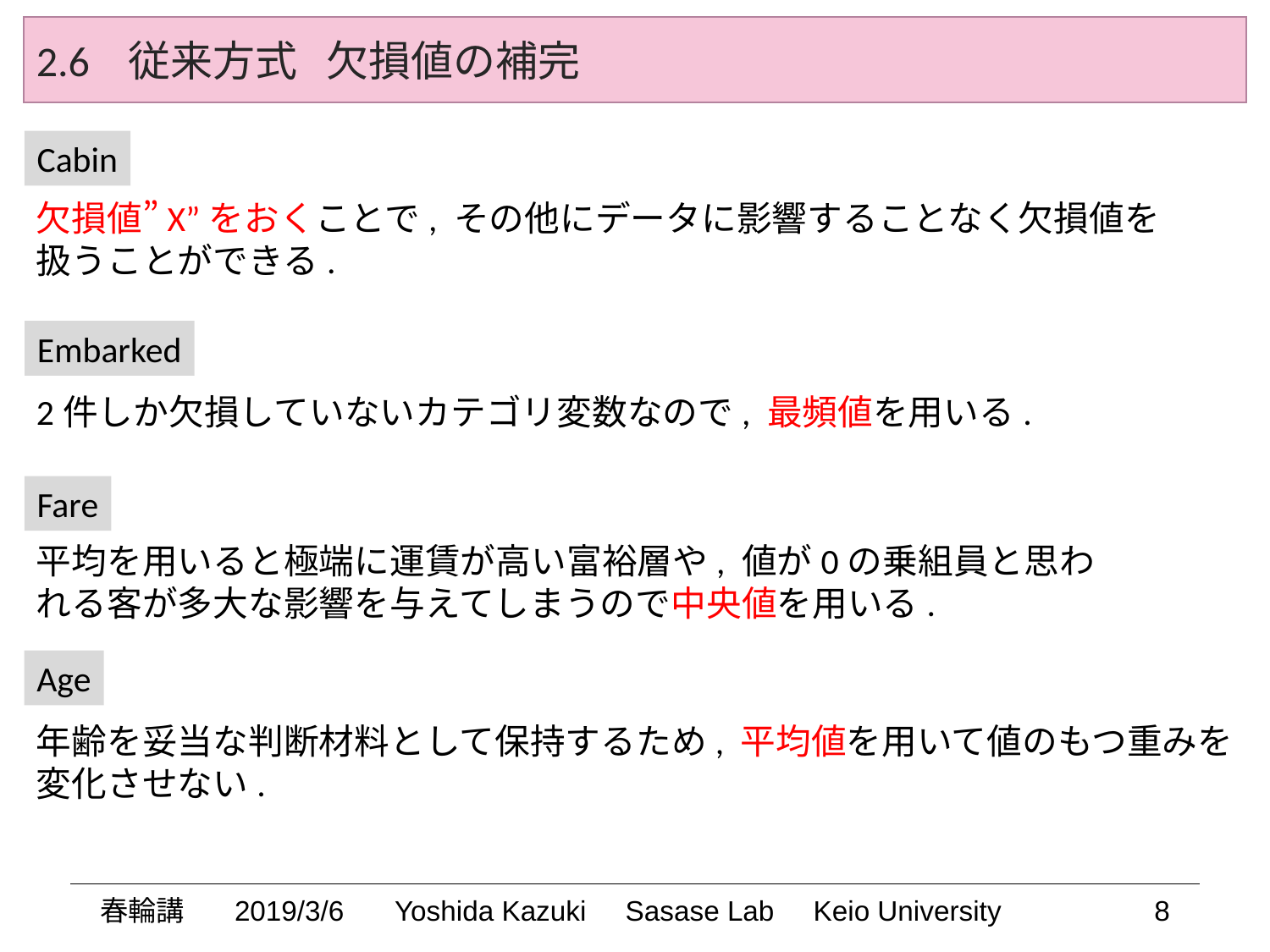

2.6   従来方式   欠損値の補完
Cabin
欠損値”X”をおくことで, その他にデータに影響することなく欠損値を
扱うことができる.
Embarked
2件しか欠損していないカテゴリ変数なので, 最頻値を用いる.
Fare
平均を用いると極端に運賃が高い富裕層や, 値が0の乗組員と思われる客が多大な影響を与えてしまうので中央値を用いる.
Age
年齢を妥当な判断材料として保持するため, 平均値を用いて値のもつ重みを変化させない.
春輪講     2019/3/6
8
Yoshida Kazuki     Sasase Lab     Keio University